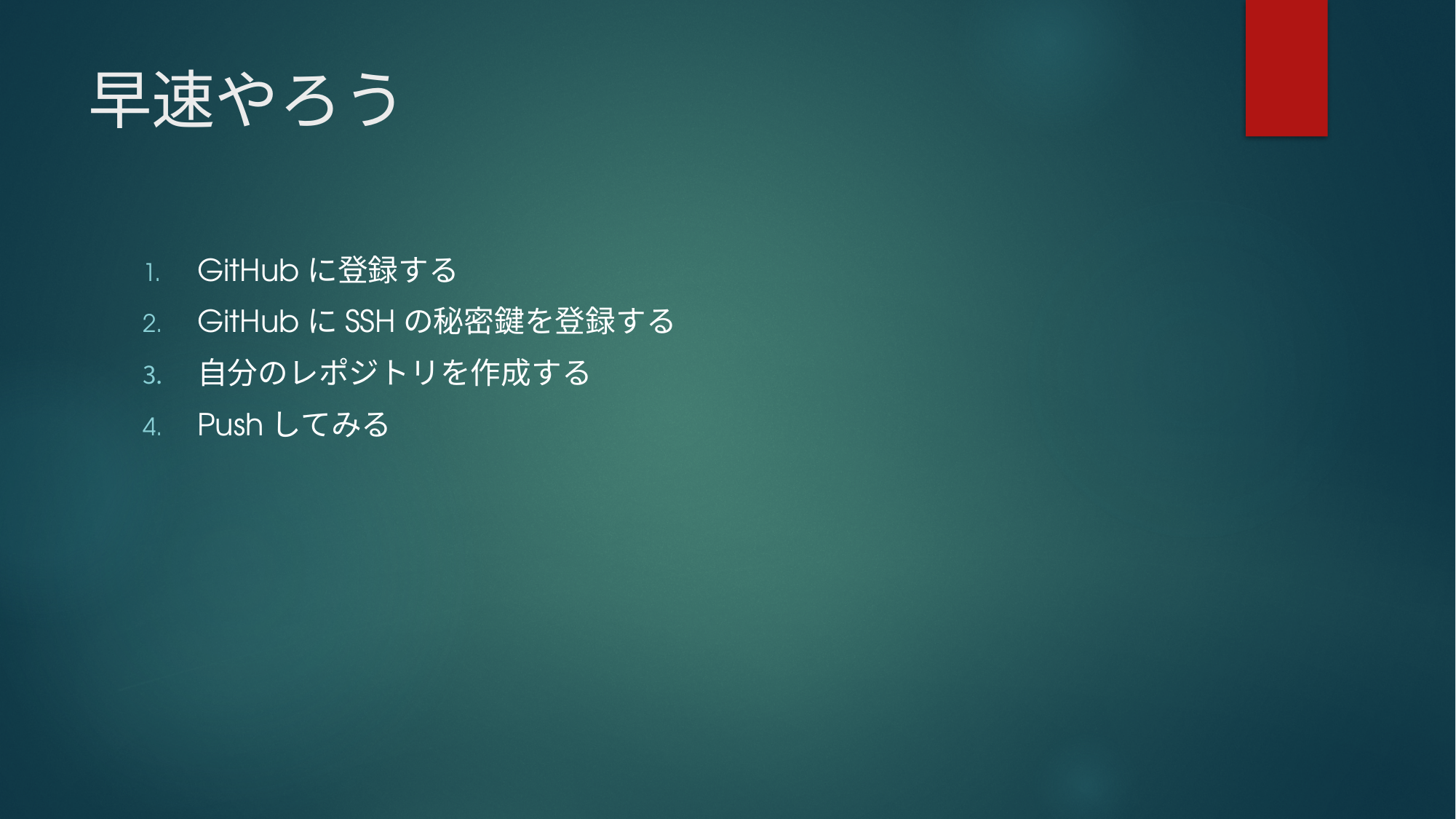

# 早速やろう
GitHubに登録する
GitHubにSSHの秘密鍵を登録する
自分のレポジトリを作成する
Pushしてみる